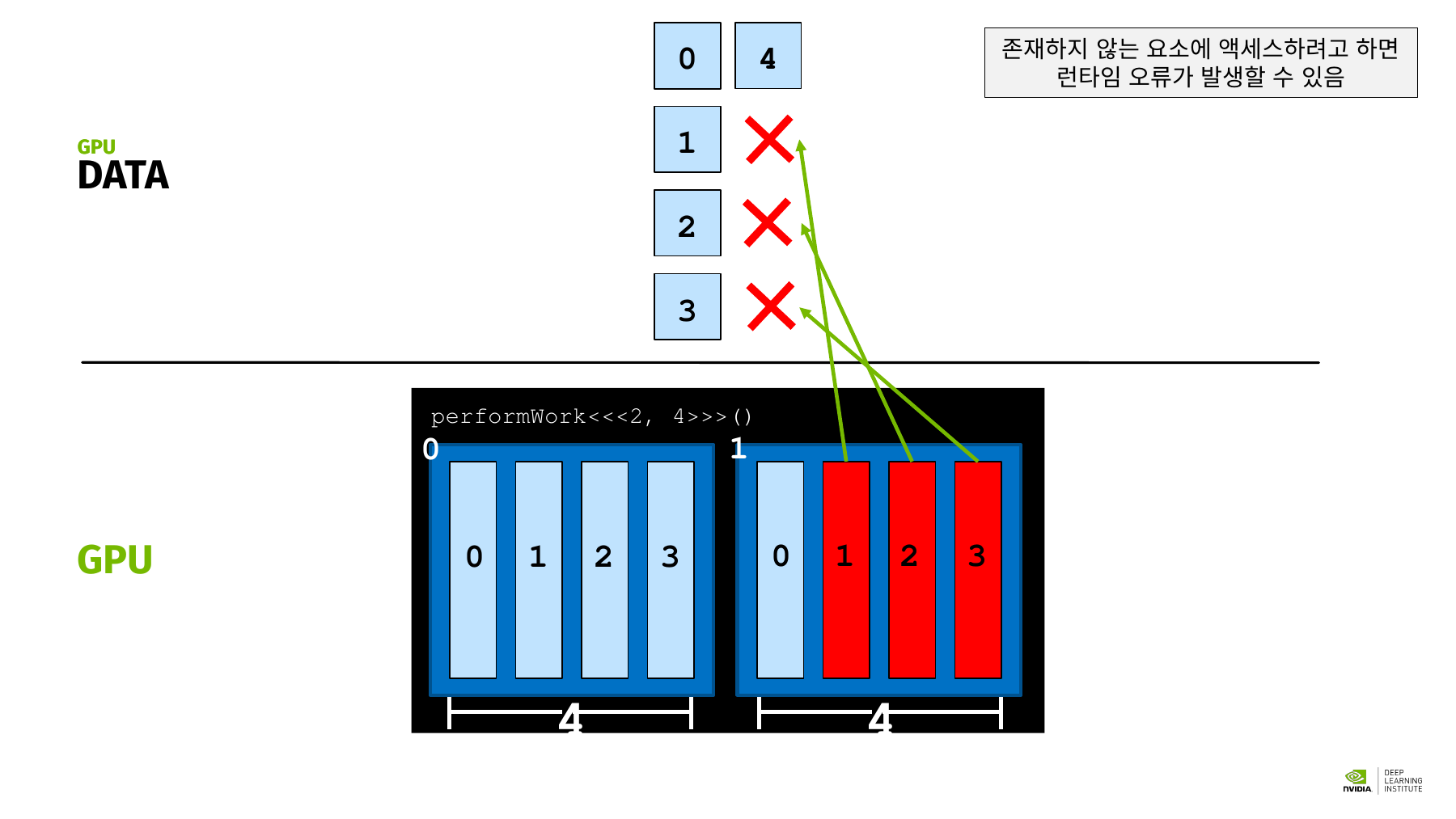

4
존재하지 않는 요소에 액세스하려고 하면 런타임 오류가 발생할 수 있음
0
1
2
3

GPU
GPU
DATA

performWork<<<2, 4>>>()
1
0

0
1
2
3
0
1
2
3
GPU
4
4